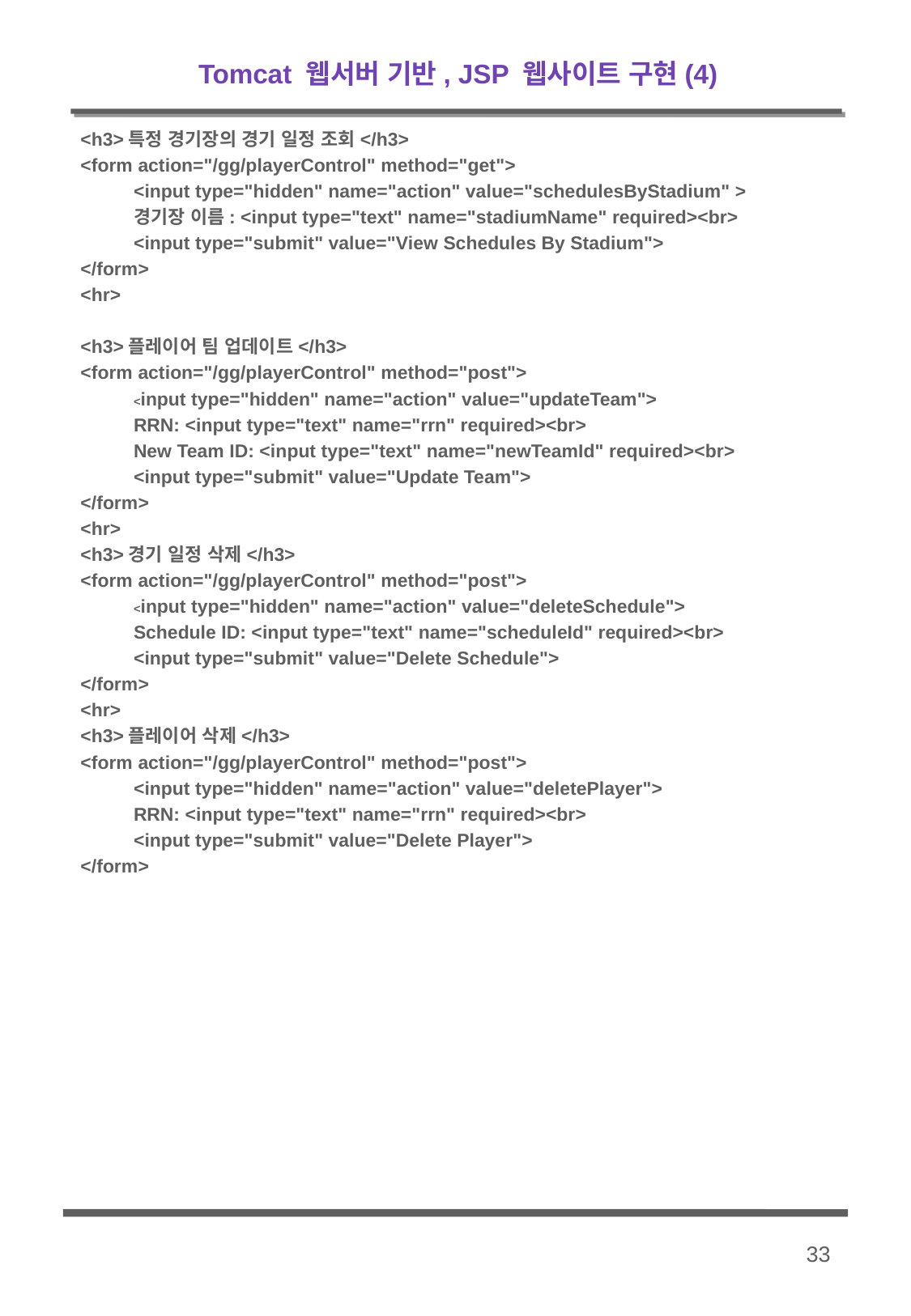

# Tomcat 웹서버 기반, JSP 웹사이트 구현(4)
<h3>특정 경기장의 경기 일정 조회</h3>
<form action="/gg/playerControl" method="get">
<input type="hidden" name="action" value="schedulesByStadium" >
경기장 이름: <input type="text" name="stadiumName" required><br>
<input type="submit" value="View Schedules By Stadium">
</form>
<hr>

<h3>플레이어 팀 업데이트</h3>
<form action="/gg/playerControl" method="post">
<input type="hidden" name="action" value="updateTeam">
RRN: <input type="text" name="rrn" required><br>
New Team ID: <input type="text" name="newTeamId" required><br>
<input type="submit" value="Update Team">
</form>
<hr>
<h3>경기 일정 삭제</h3>
<form action="/gg/playerControl" method="post">
<input type="hidden" name="action" value="deleteSchedule">
Schedule ID: <input type="text" name="scheduleId" required><br>
<input type="submit" value="Delete Schedule">
</form>
<hr>
<h3>플레이어 삭제</h3>
<form action="/gg/playerControl" method="post">
<input type="hidden" name="action" value="deletePlayer">
RRN: <input type="text" name="rrn" required><br>
<input type="submit" value="Delete Player">
</form>

33